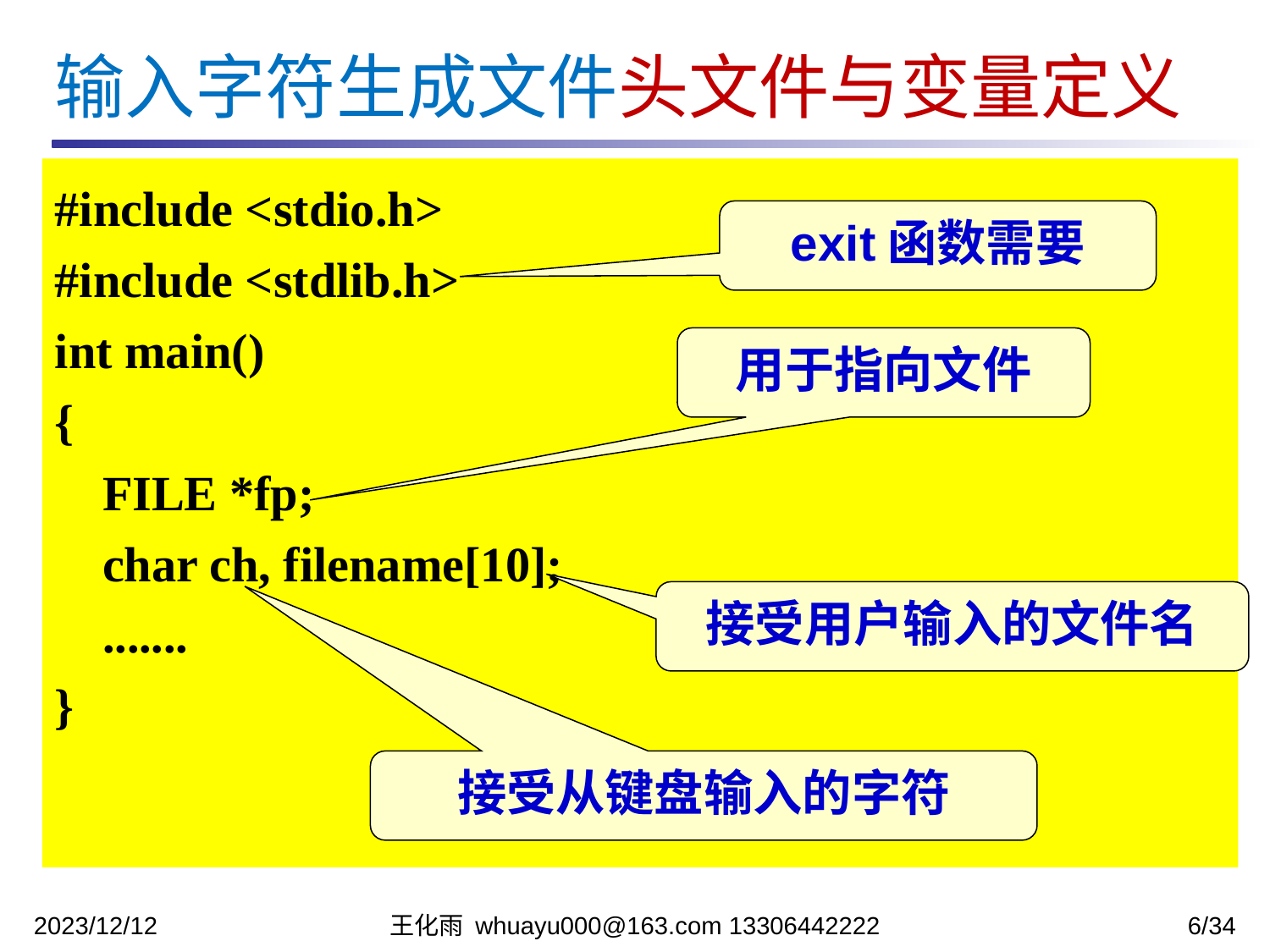

输入字符生成文件头文件与变量定义
#include <stdio.h>
#include <stdlib.h>
int main()
{
	FILE *fp;
	char ch, filename[10];
	.......
}

exit函数需要
用于指向文件
接受用户输入的文件名
接受从键盘输入的字符
2023/12/12
王化雨 whuayu000@163.com 13306442222
6/34